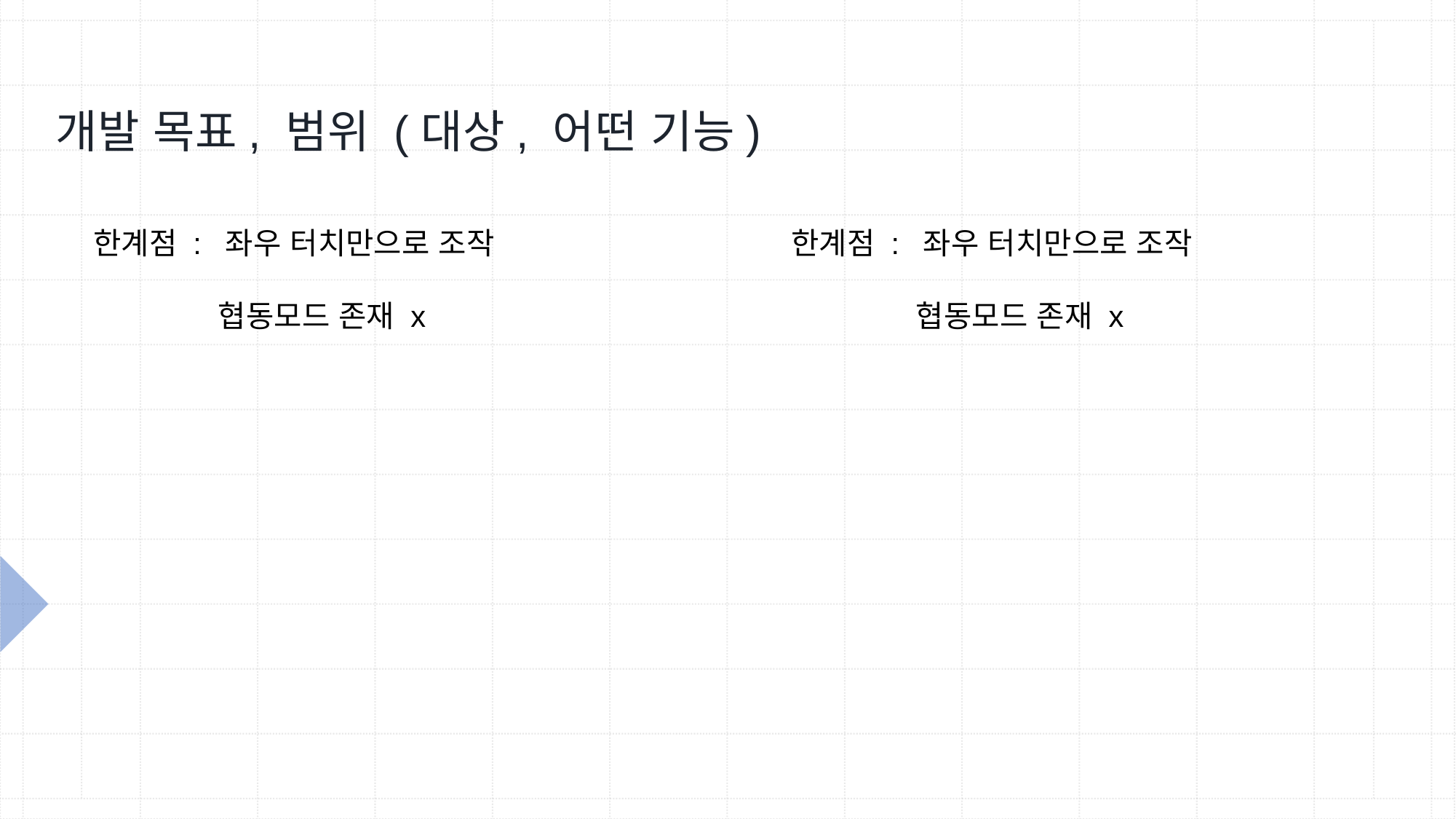

개발 목표, 범위 (대상, 어떤 기능)
한계점 :  좌우 터치만으로 조작

	 협동모드 존재 x

한계점 :  좌우 터치만으로 조작

	 협동모드 존재 x